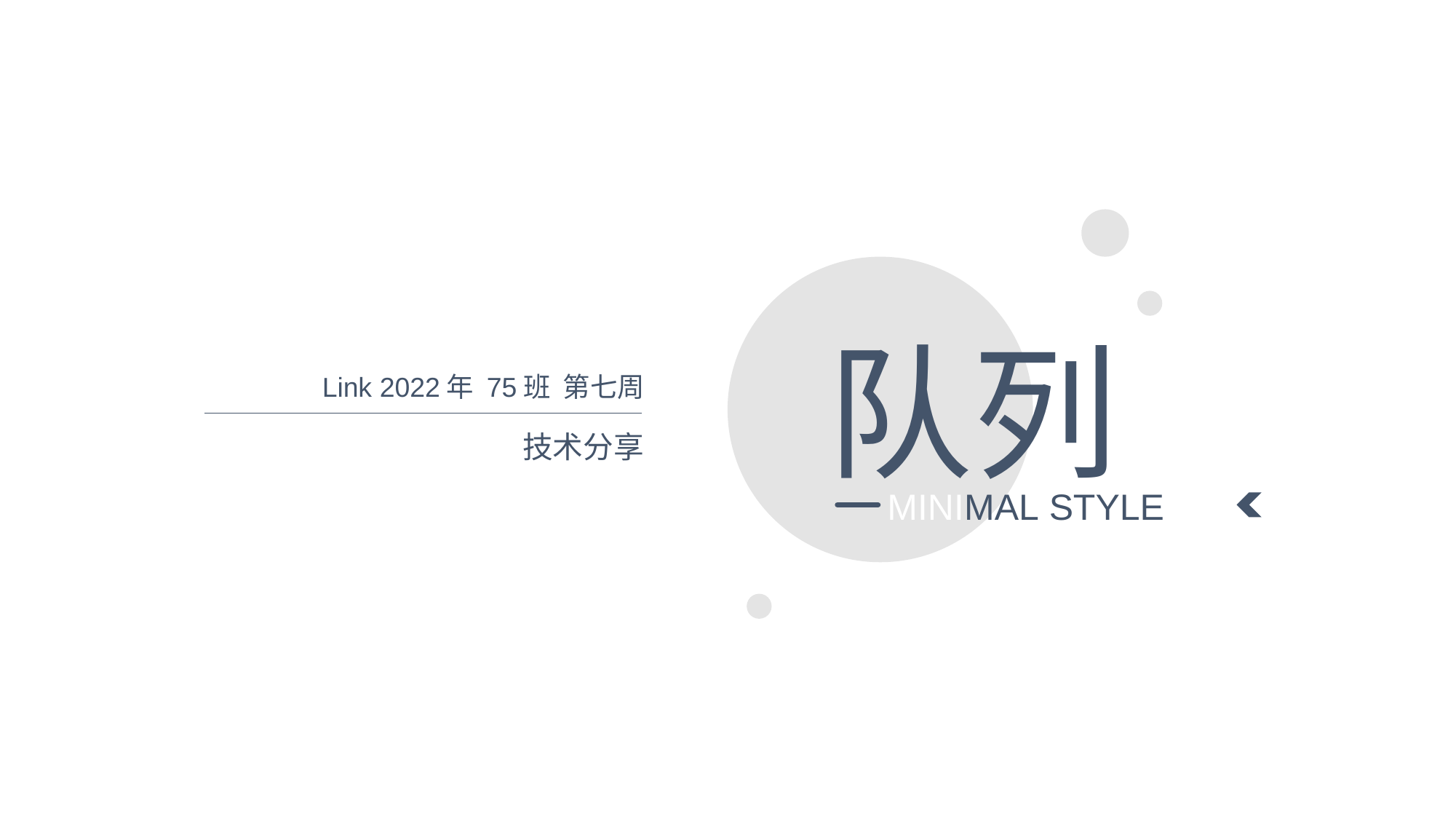

队列
Link 2022年 75班  第七周
技术分享
MINIMAL STYLE